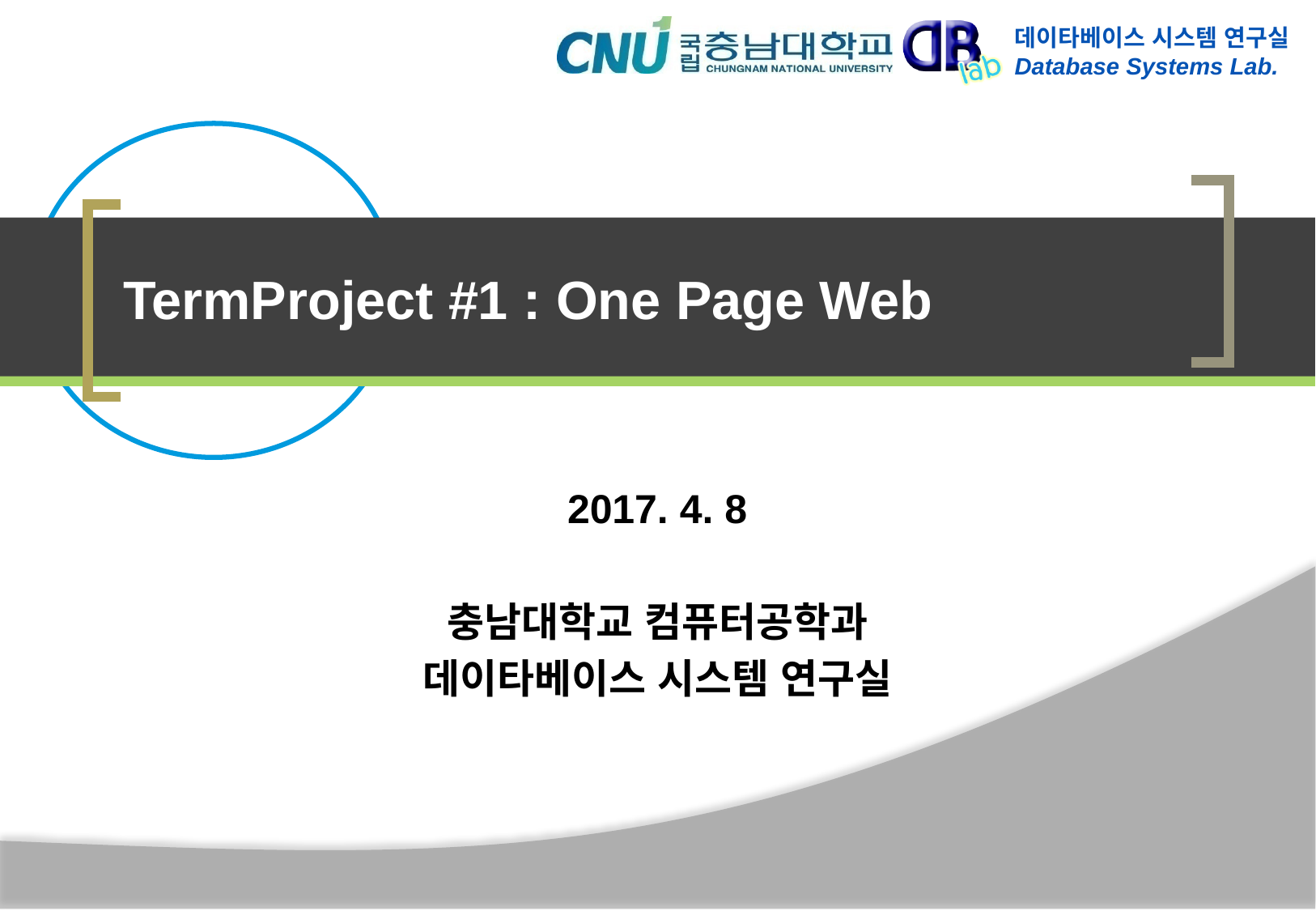

# TermProject #1 : One Page Web
2017. 4. 8

충남대학교 컴퓨터공학과
데이타베이스 시스템 연구실